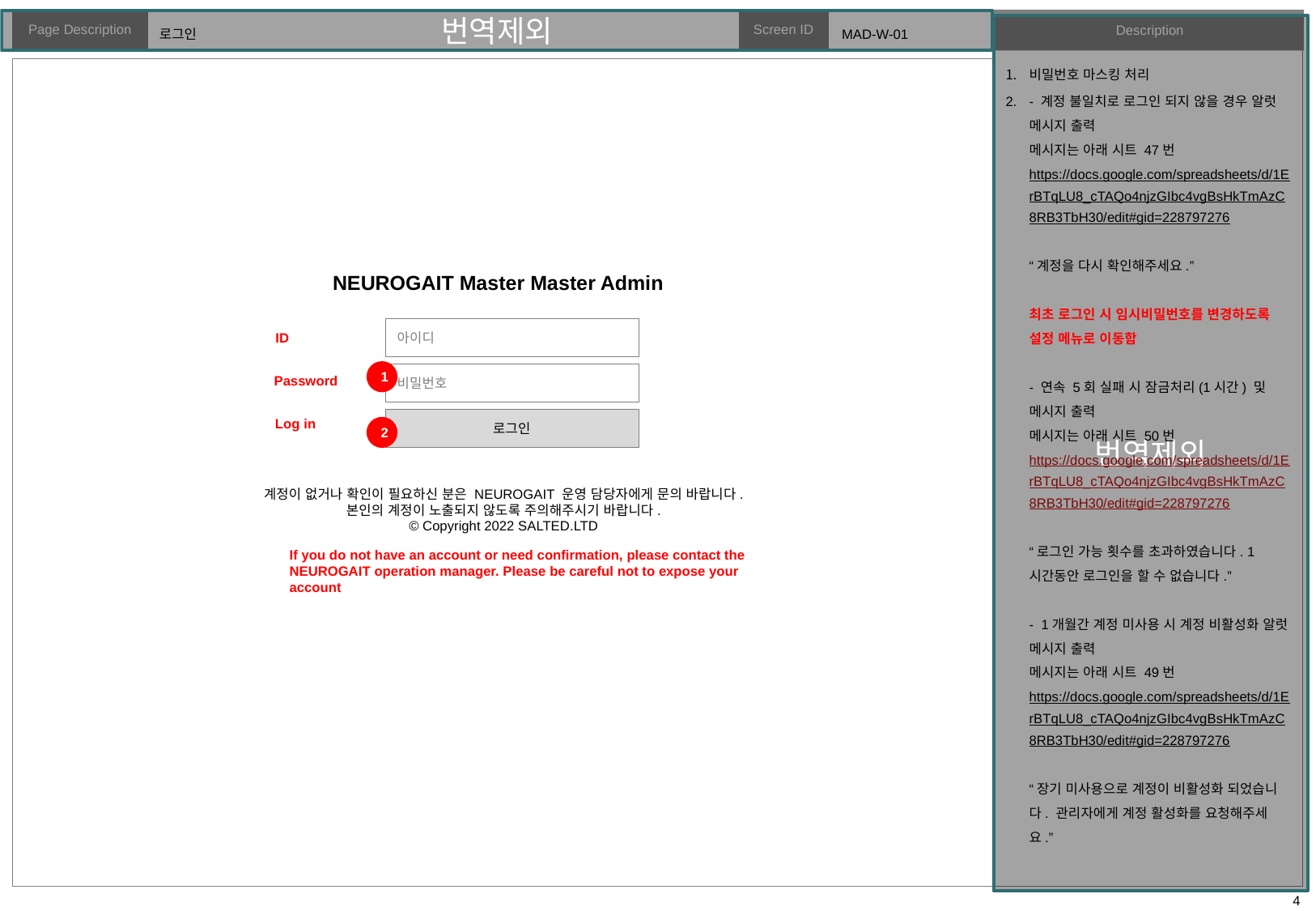

# 로그인
MAD-W-01
비밀번호 마스킹 처리
- 계정 불일치로 로그인 되지 않을 경우 알럿 메시지 출력
메시지는 아래 시트 47번
https://docs.google.com/spreadsheets/d/1ErBTqLU8_cTAQo4njzGIbc4vgBsHkTmAzC8RB3TbH30/edit#gid=228797276
“계정을 다시 확인해주세요.”
최초 로그인 시 임시비밀번호를 변경하도록 설정 메뉴로 이동함
- 연속 5회 실패 시 잠금처리(1시간) 및 메시지 출력
메시지는 아래 시트 50번
https://docs.google.com/spreadsheets/d/1ErBTqLU8_cTAQo4njzGIbc4vgBsHkTmAzC8RB3TbH30/edit#gid=228797276
“로그인 가능 횟수를 초과하였습니다. 1시간동안 로그인을 할 수 없습니다.”
-  1개월간 계정 미사용 시 계정 비활성화 알럿 메시지 출력
메시지는 아래 시트 49번
https://docs.google.com/spreadsheets/d/1ErBTqLU8_cTAQo4njzGIbc4vgBsHkTmAzC8RB3TbH30/edit#gid=228797276
“장기 미사용으로 계정이 비활성화 되었습니다. 관리자에게 계정 활성화를 요청해주세요.”
NEUROGAIT Master Master Admin
아이디
ID
1
비밀번호
Password
로그인
Log in
2
계정이 없거나 확인이 필요하신 분은 NEUROGAIT 운영 담당자에게 문의 바랍니다.
본인의 계정이 노출되지 않도록 주의해주시기 바랍니다.
© Copyright 2022 SALTED.LTD
If you do not have an account or need confirmation, please contact the NEUROGAIT operation manager. Please be careful not to expose your account